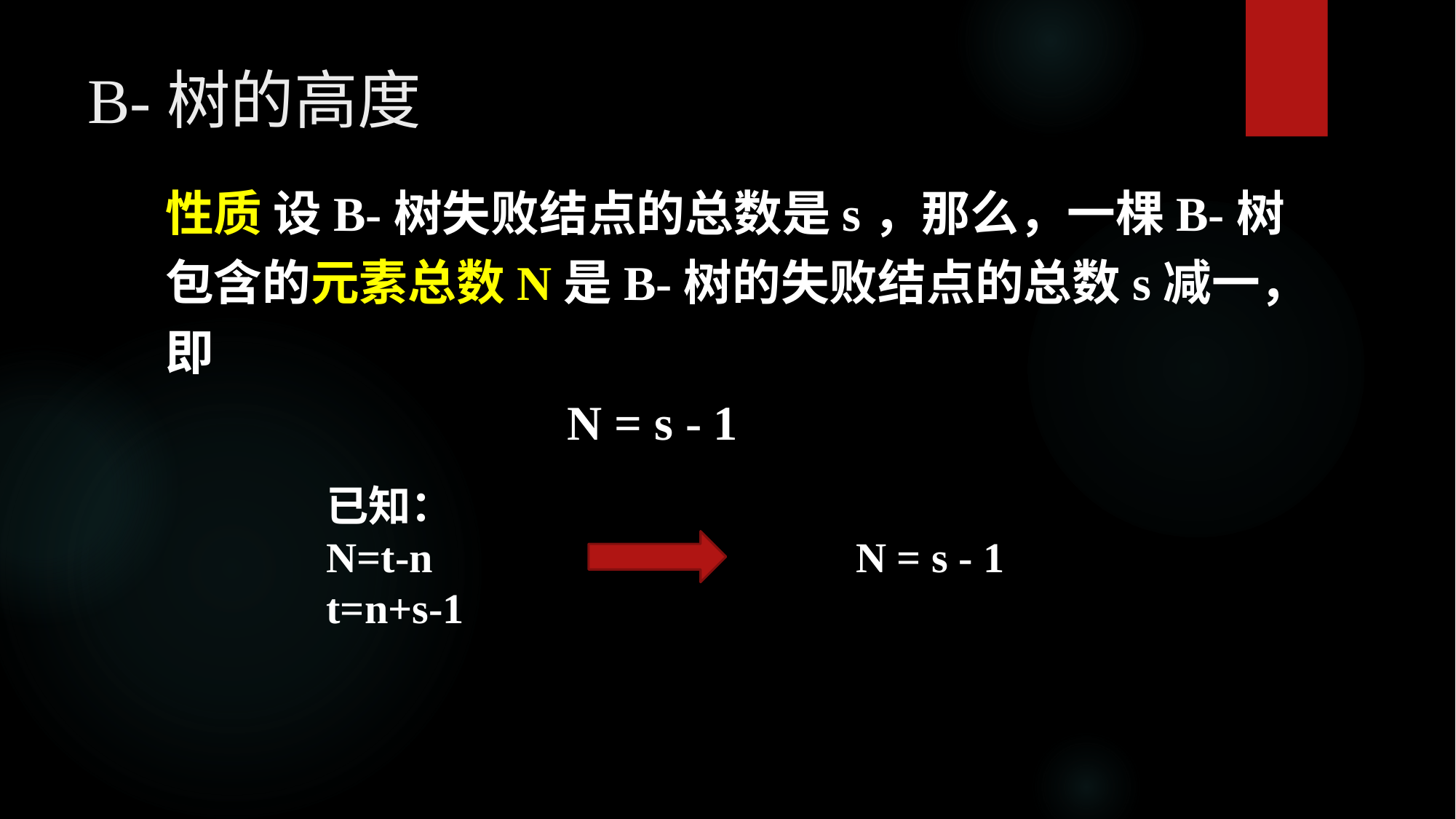

B-树的高度
性质 设B-树失败结点的总数是s，那么，一棵B-树包含的元素总数N是B-树的失败结点的总数s减一，即
                                 N = s - 1
已知：
N=t-n
t=n+s-1
N = s - 1